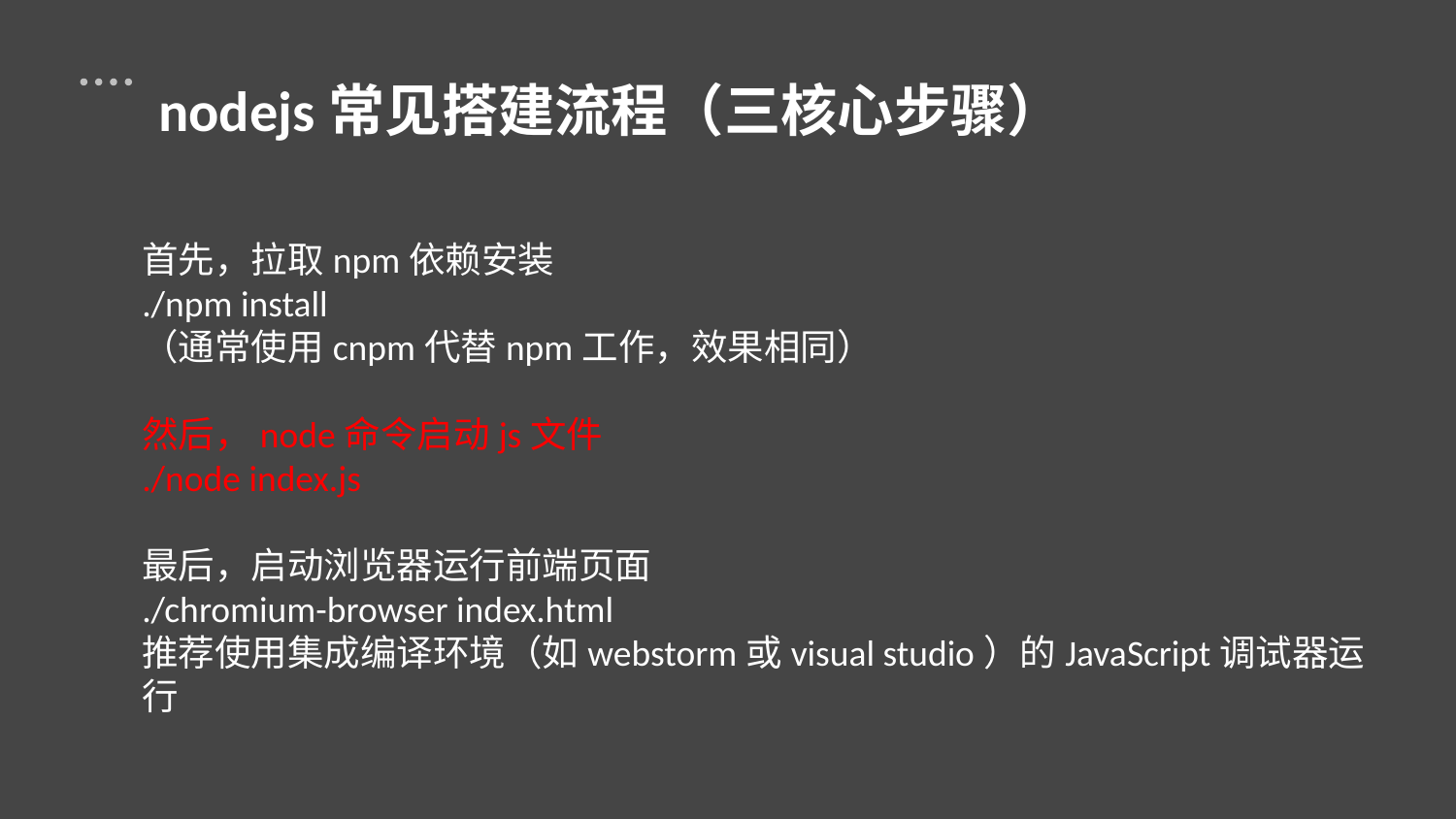

nodejs常见搭建流程（三核心步骤）
首先，拉取npm依赖安装
./npm install
（通常使用cnpm代替npm工作，效果相同）

然后，node命令启动js文件
./node index.js

最后，启动浏览器运行前端页面
./chromium-browser index.html
推荐使用集成编译环境（如webstorm或visual studio）的JavaScript调试器运行